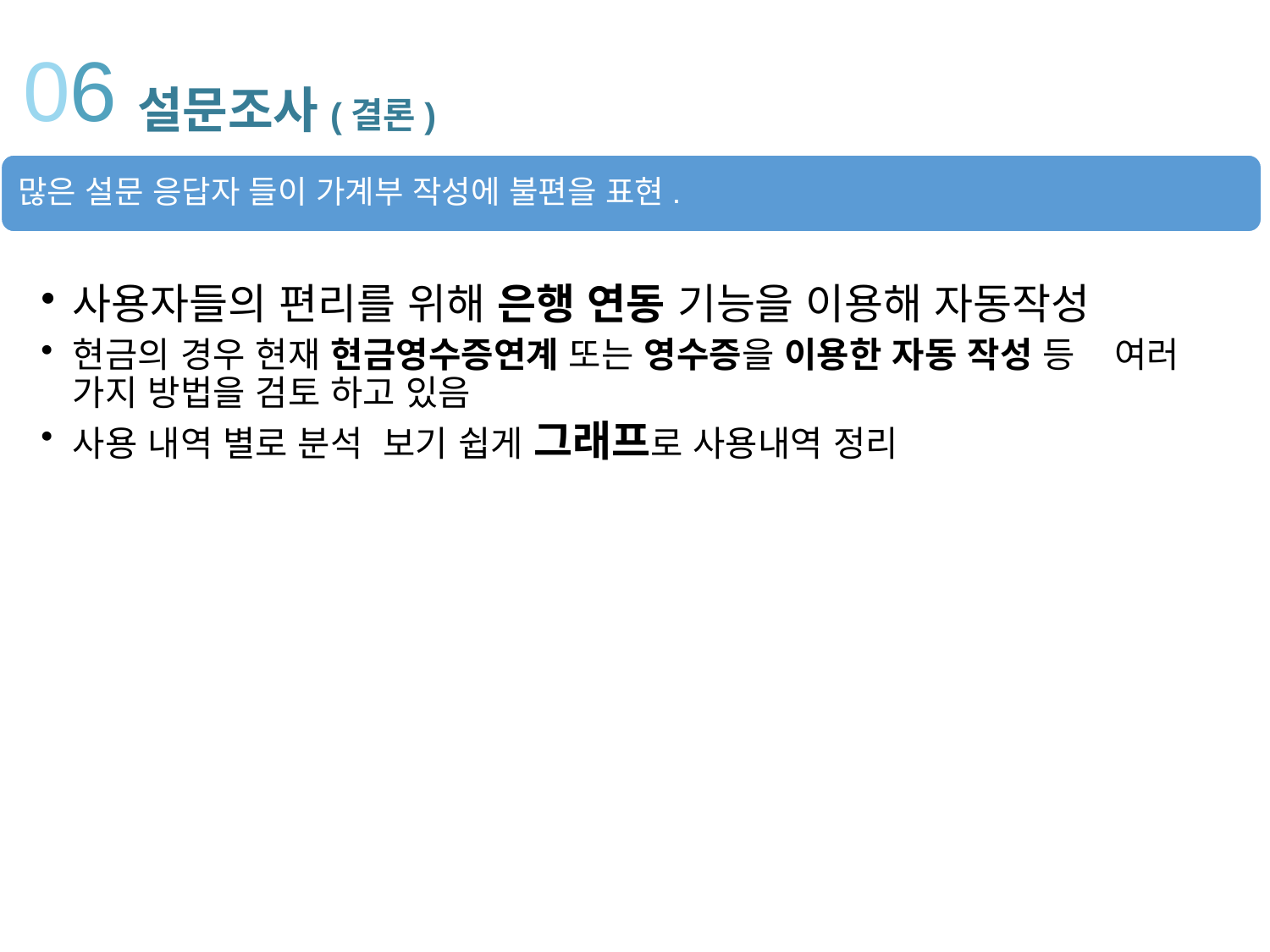

06
설문조사(결론)
많은 설문 응답자 들이 가계부 작성에 불편을 표현.
사용자들의 편리를 위해 은행 연동 기능을 이용해 자동작성
현금의 경우 현재 현금영수증연계 또는 영수증을 이용한 자동 작성 등    여러 가지 방법을 검토 하고 있음
사용 내역 별로 분석  보기 쉽게 그래프로 사용내역 정리